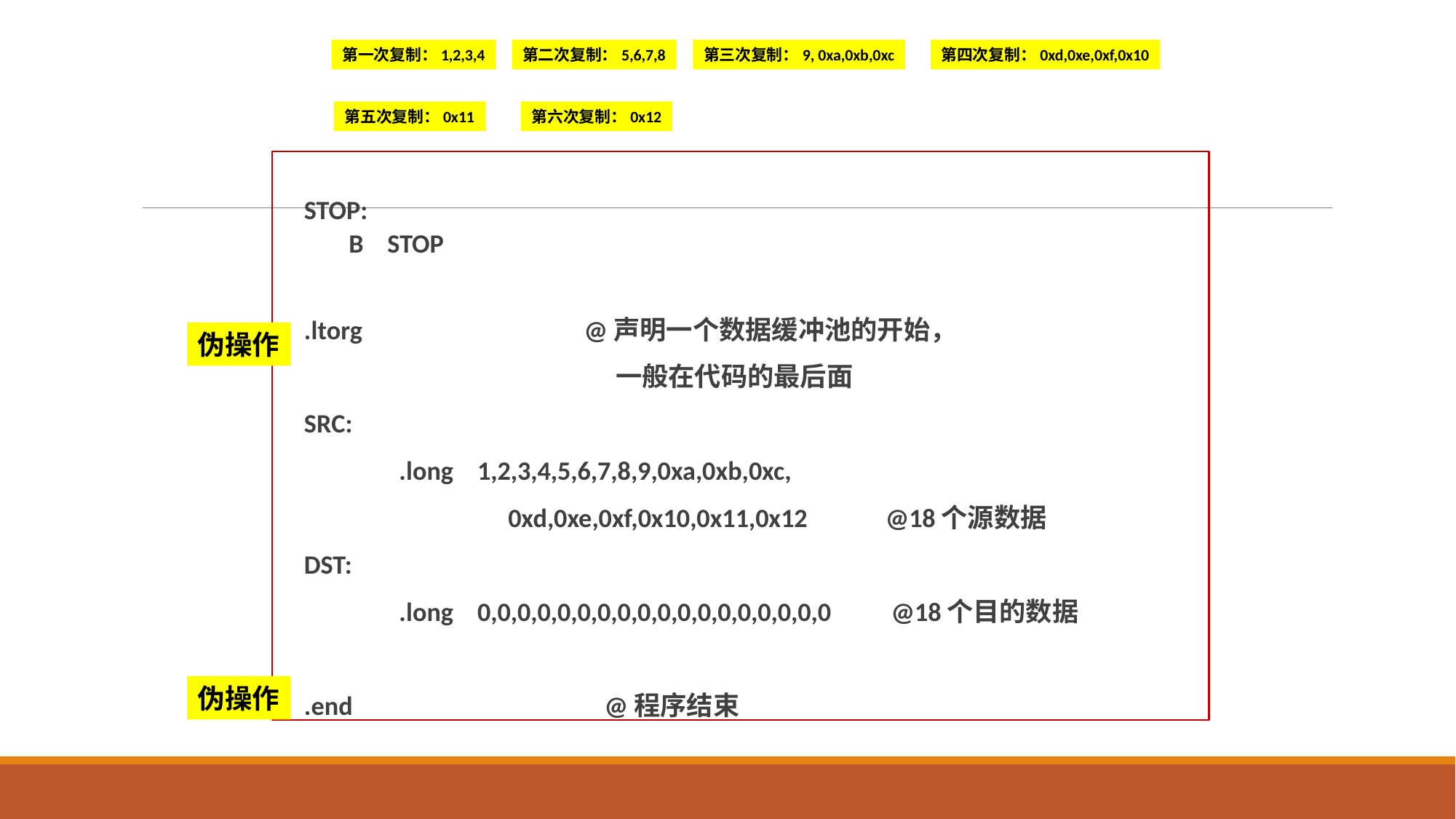

第一次复制：1,2,3,4
第二次复制：5,6,7,8
第三次复制：9, 0xa,0xb,0xc
第四次复制：0xd,0xe,0xf,0x10
第五次复制：0x11
第六次复制：0x12

STOP:
B    STOP

.ltorg                                     @声明一个数据缓冲池的开始，
                                                   一般在代码的最后面
SRC:
	.long    1,2,3,4,5,6,7,8,9,0xa,0xb,0xc,
                                  0xd,0xe,0xf,0x10,0x11,0x12             @18个源数据
DST:
	.long    0,0,0,0,0,0,0,0,0,0,0,0,0,0,0,0,0,0          @18个目的数据

.end                                          @程序结束
伪操作
伪操作